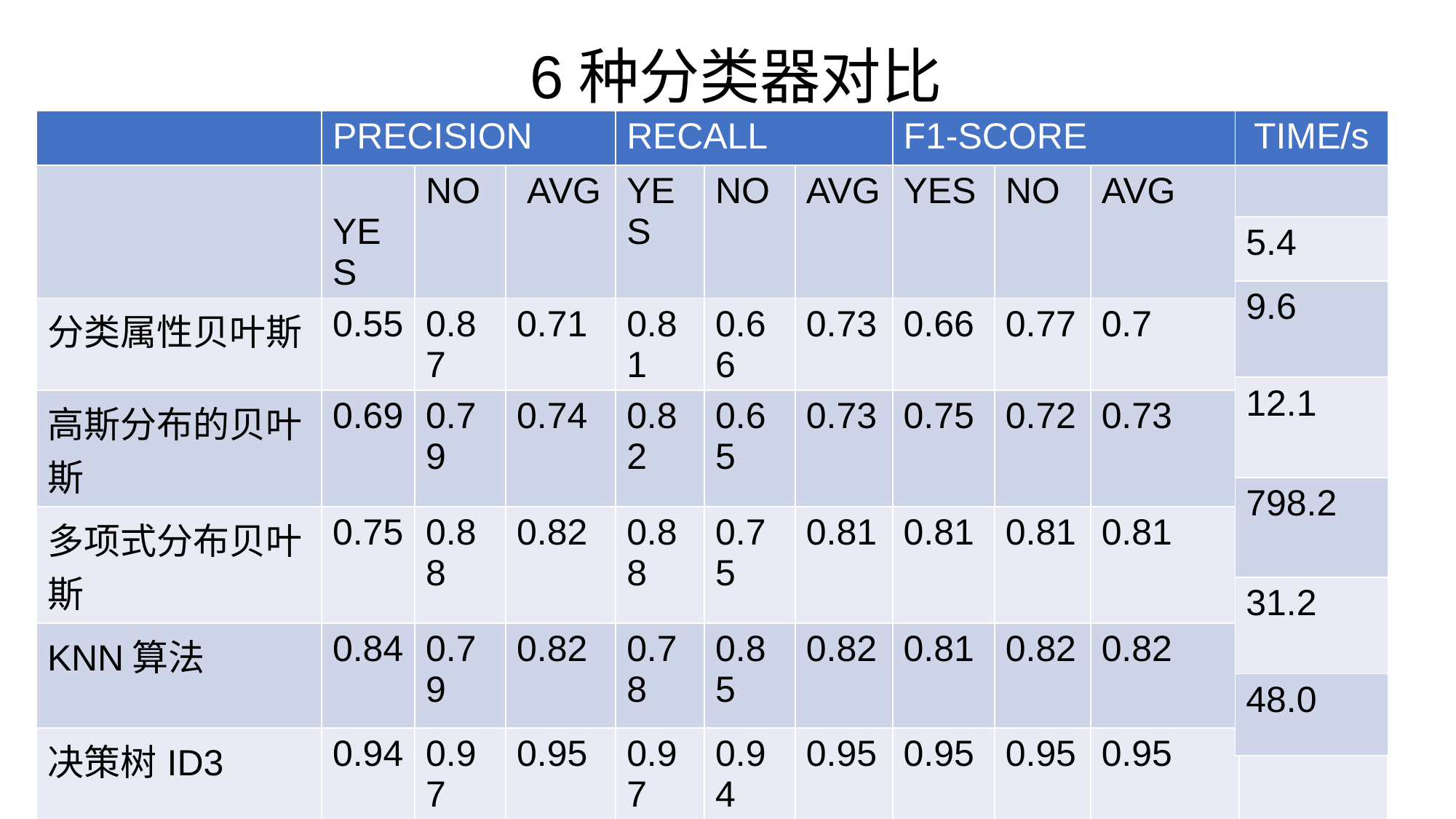

# 6种分类器对比
|  | PRECISION |  |  | RECALL |  |  | F1-SCORE |  |  |  |
| --- | --- | --- | --- | --- | --- | --- | --- | --- | --- | --- |
|  | YES | NO | AVG | YES | NO | AVG | YES | NO | AVG |  |
| 分类属性贝叶斯 | 0.55 | 0.87 | 0.71 | 0.81 | 0.66 | 0.73 | 0.66 | 0.77 | 0.7 |  |
| 高斯分布的贝叶斯 | 0.69 | 0.79 | 0.74 | 0.82 | 0.65 | 0.73 | 0.75 | 0.72 | 0.73 |  |
| 多项式分布贝叶斯 | 0.75 | 0.88 | 0.82 | 0.88 | 0.75 | 0.81 | 0.81 | 0.81 | 0.81 |  |
| KNN算法 | 0.84 | 0.79 | 0.82 | 0.78 | 0.85 | 0.82 | 0.81 | 0.82 | 0.82 |  |
| 决策树ID3 | 0.94 | 0.97 | 0.95 | 0.97 | 0.94 | 0.95 | 0.95 | 0.95 | 0.95 |  |
| 决策树CART | 0.93 | 0.96 | 0.95 | 0.96 | 0.93 | 0.95 | 0.95 | 0.94 | 0.95 |  |
| TIME/s |
| --- |
|  |
| 5.4 |
| 9.6 |
| 12.1 |
| 798.2 |
| 31.2 |
| 48.0 |